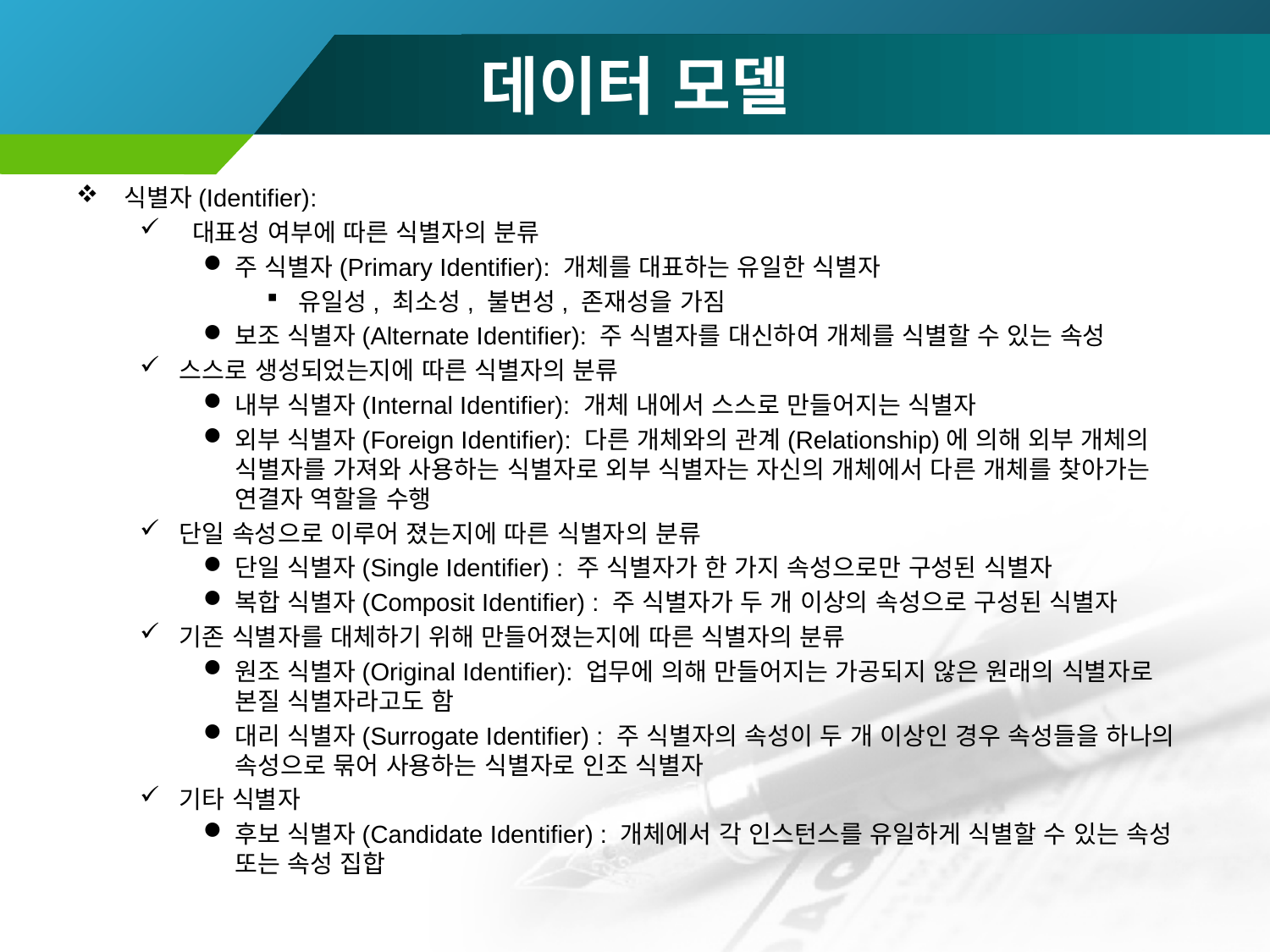

# 데이터 모델
식별자(Identifier):
 대표성 여부에 따른 식별자의 분류
주 식별자(Primary Identifier): 개체를 대표하는 유일한 식별자
유일성, 최소성, 불변성, 존재성을 가짐
보조 식별자(Alternate Identifier): 주 식별자를 대신하여 개체를 식별할 수 있는 속성
스스로 생성되었는지에 따른 식별자의 분류
내부 식별자(Internal Identifier): 개체 내에서 스스로 만들어지는 식별자
외부 식별자(Foreign Identifier): 다른 개체와의 관계(Relationship)에 의해 외부 개체의 식별자를 가져와 사용하는 식별자로 외부 식별자는 자신의 개체에서 다른 개체를 찾아가는 연결자 역할을 수행
단일 속성으로 이루어 졌는지에 따른 식별자의 분류
단일 식별자(Single Identifier) : 주 식별자가 한 가지 속성으로만 구성된 식별자
복합 식별자(Composit Identifier) : 주 식별자가 두 개 이상의 속성으로 구성된 식별자
기존 식별자를 대체하기 위해 만들어졌는지에 따른 식별자의 분류
원조 식별자(Original Identifier): 업무에 의해 만들어지는 가공되지 않은 원래의 식별자로 본질 식별자라고도 함
대리 식별자(Surrogate Identifier) : 주 식별자의 속성이 두 개 이상인 경우 속성들을 하나의 속성으로 묶어 사용하는 식별자로 인조 식별자
기타 식별자
후보 식별자(Candidate Identifier) : 개체에서 각 인스턴스를 유일하게 식별할 수 있는 속성 또는 속성 집합